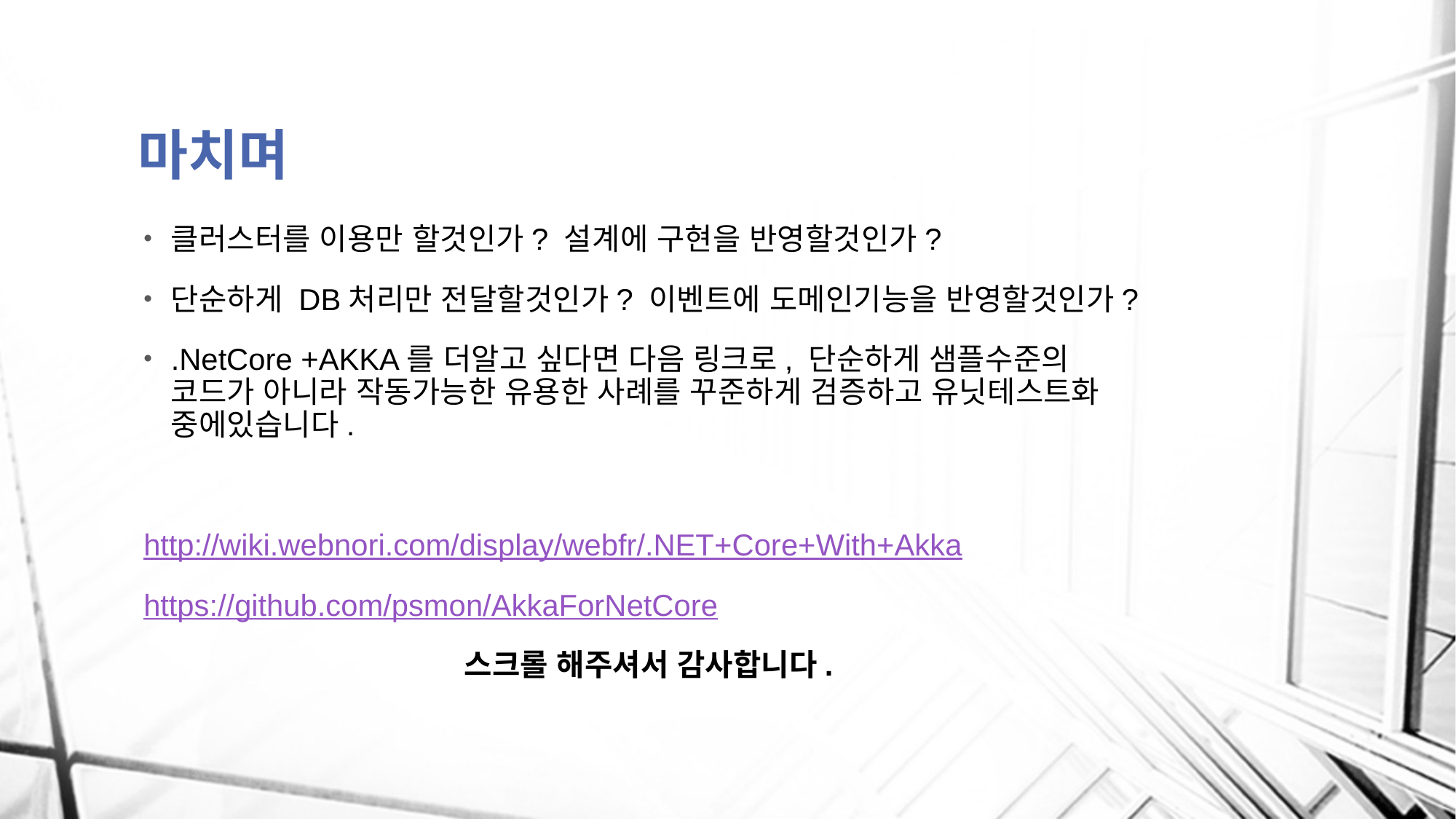

# 마치며
클러스터를 이용만 할것인가? 설계에 구현을 반영할것인가?
단순하게 DB처리만 전달할것인가? 이벤트에 도메인기능을 반영할것인가?
.NetCore +AKKA를 더알고 싶다면 다음 링크로, 단순하게 샘플수준의 코드가 아니라 작동가능한 유용한 사례를 꾸준하게 검증하고 유닛테스트화 중에있습니다.

http://wiki.webnori.com/display/webfr/.NET+Core+With+Akka
https://github.com/psmon/AkkaForNetCore
스크롤 해주셔서 감사합니다.